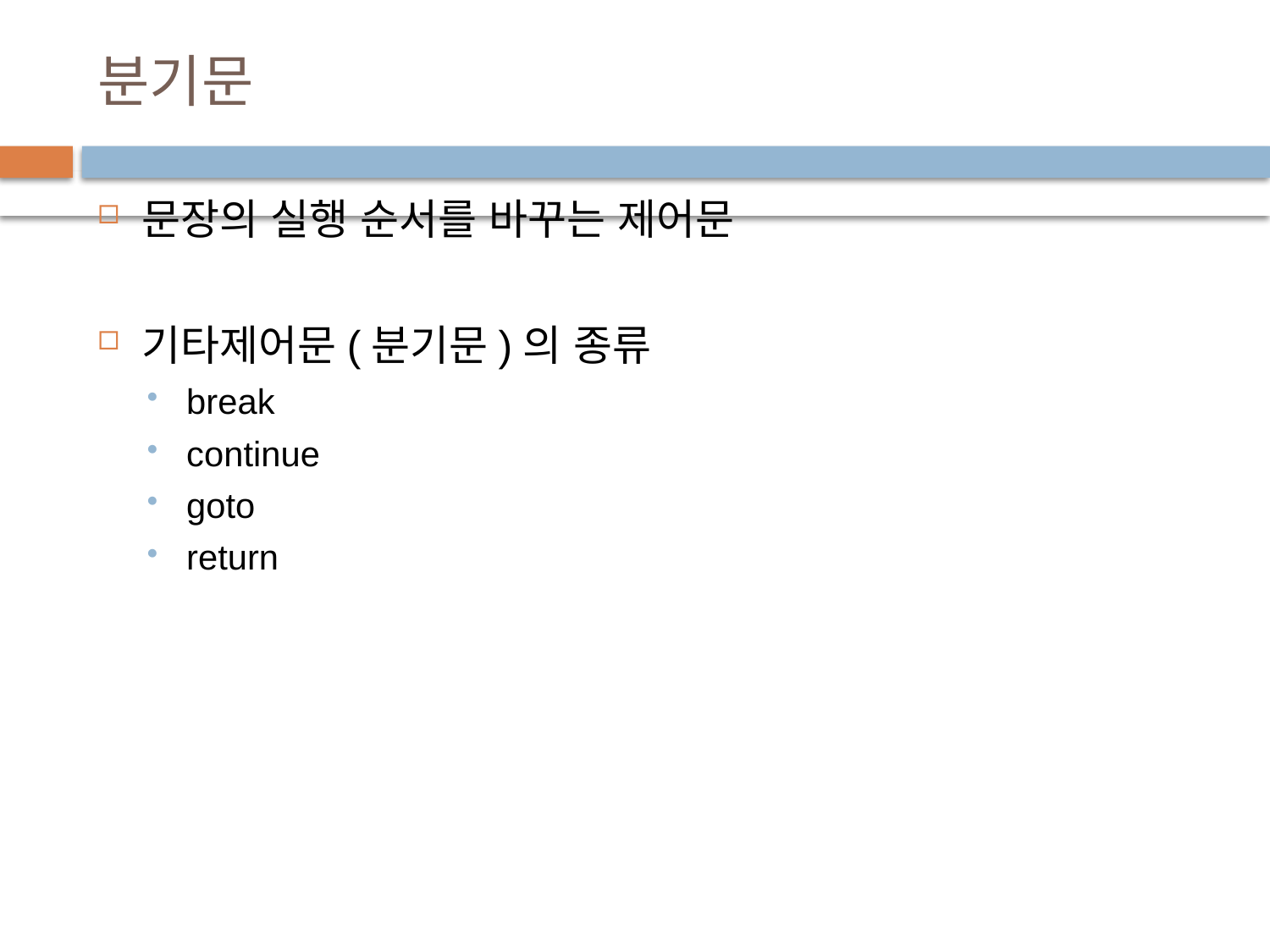

# 분기문
문장의 실행 순서를 바꾸는 제어문

기타제어문(분기문)의 종류
break
continue
goto
return